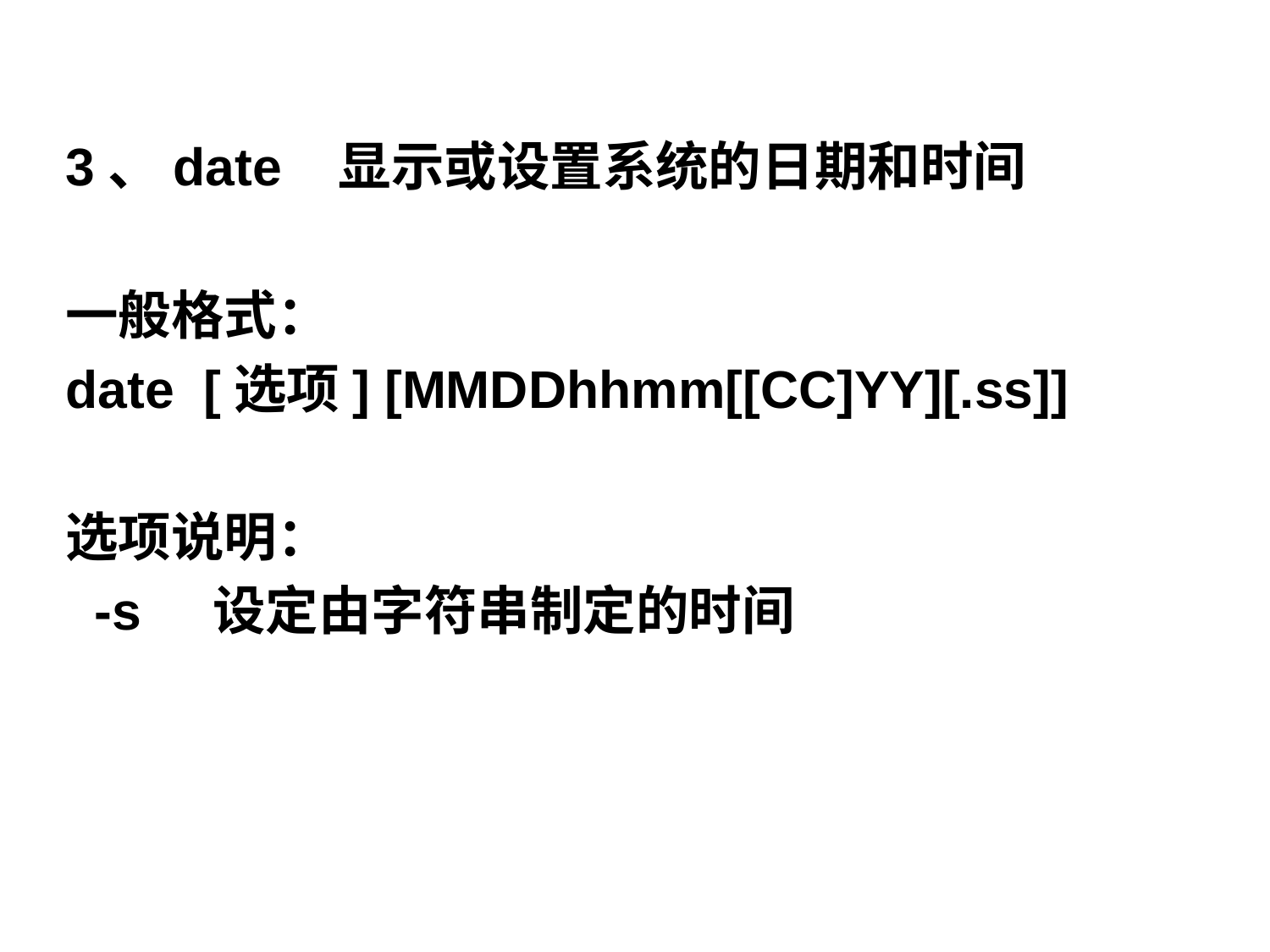

# 3、date   显示或设置系统的日期和时间

一般格式：
date  [选项] [MMDDhhmm[[CC]YY][.ss]]

选项说明：
  -s    设定由字符串制定的时间